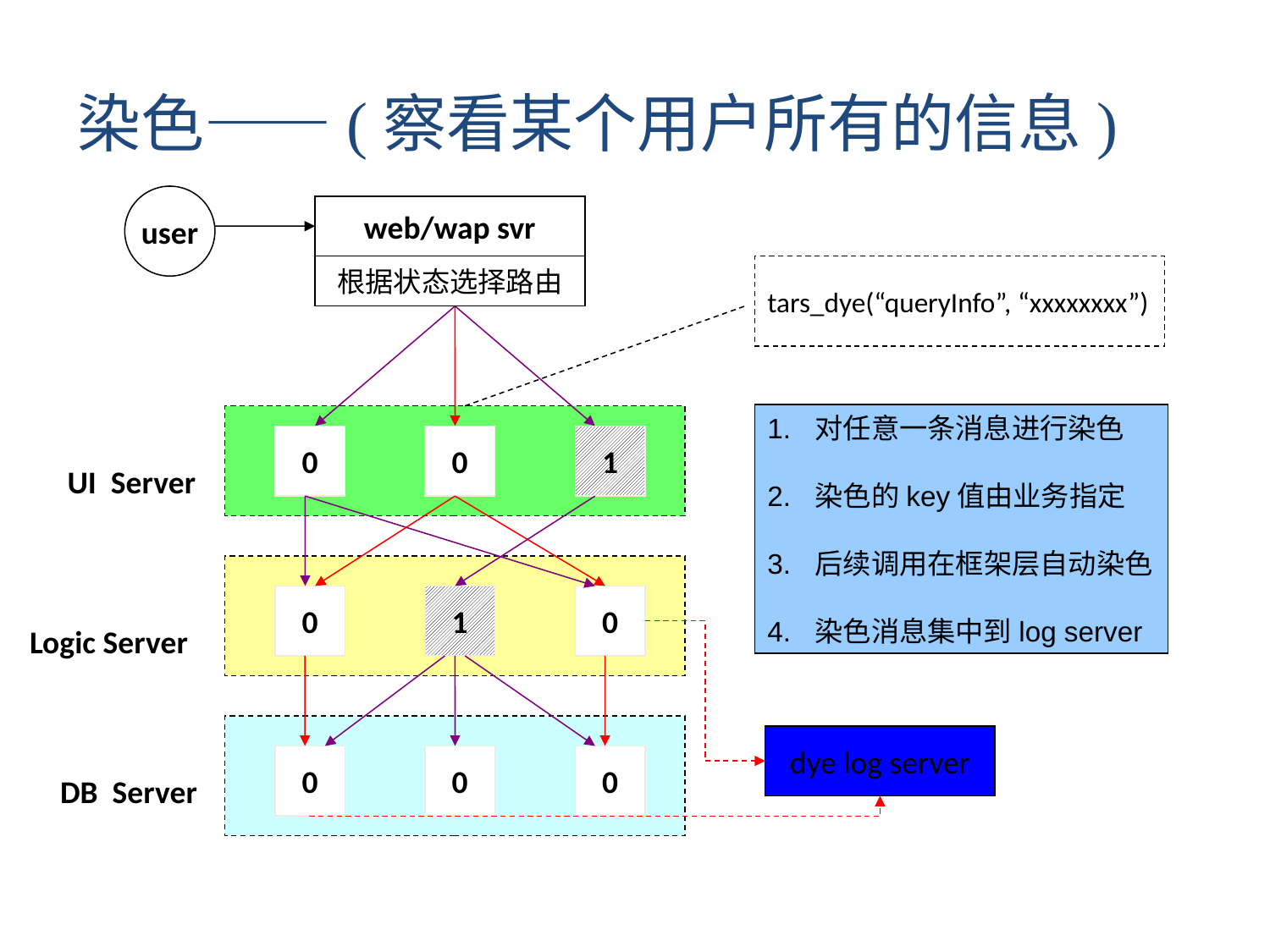

染色——(察看某个用户所有的信息)
user
web/wap svr

根据状态选择路由
tars_dye(“queryInfo”, “xxxxxxxx”)

对任意一条消息进行染色

染色的key值由业务指定

后续调用在框架层自动染色

染色消息集中到log server

0
0
1
UI  Server

0
1
0
Logic Server

dye log server
0
0
0
DB  Server